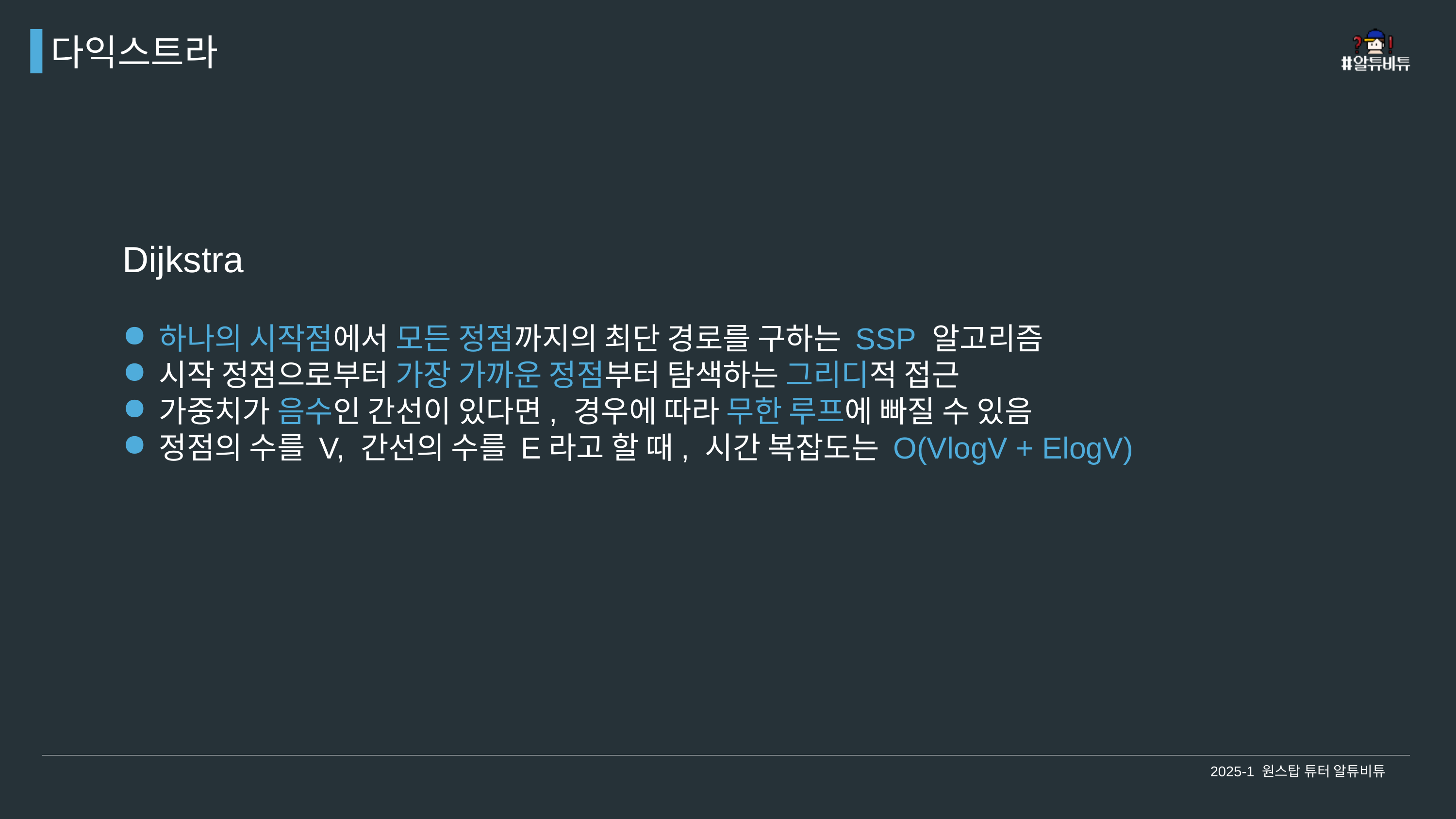

다익스트라
Dijkstra
하나의 시작점에서 모든 정점까지의 최단 경로를 구하는 SSP 알고리즘
시작 정점으로부터 가장 가까운 정점부터 탐색하는 그리디적 접근
가중치가 음수인 간선이 있다면, 경우에 따라 무한 루프에 빠질 수 있음
정점의 수를 V, 간선의 수를 E라고 할 때, 시간 복잡도는 O(VlogV + ElogV)